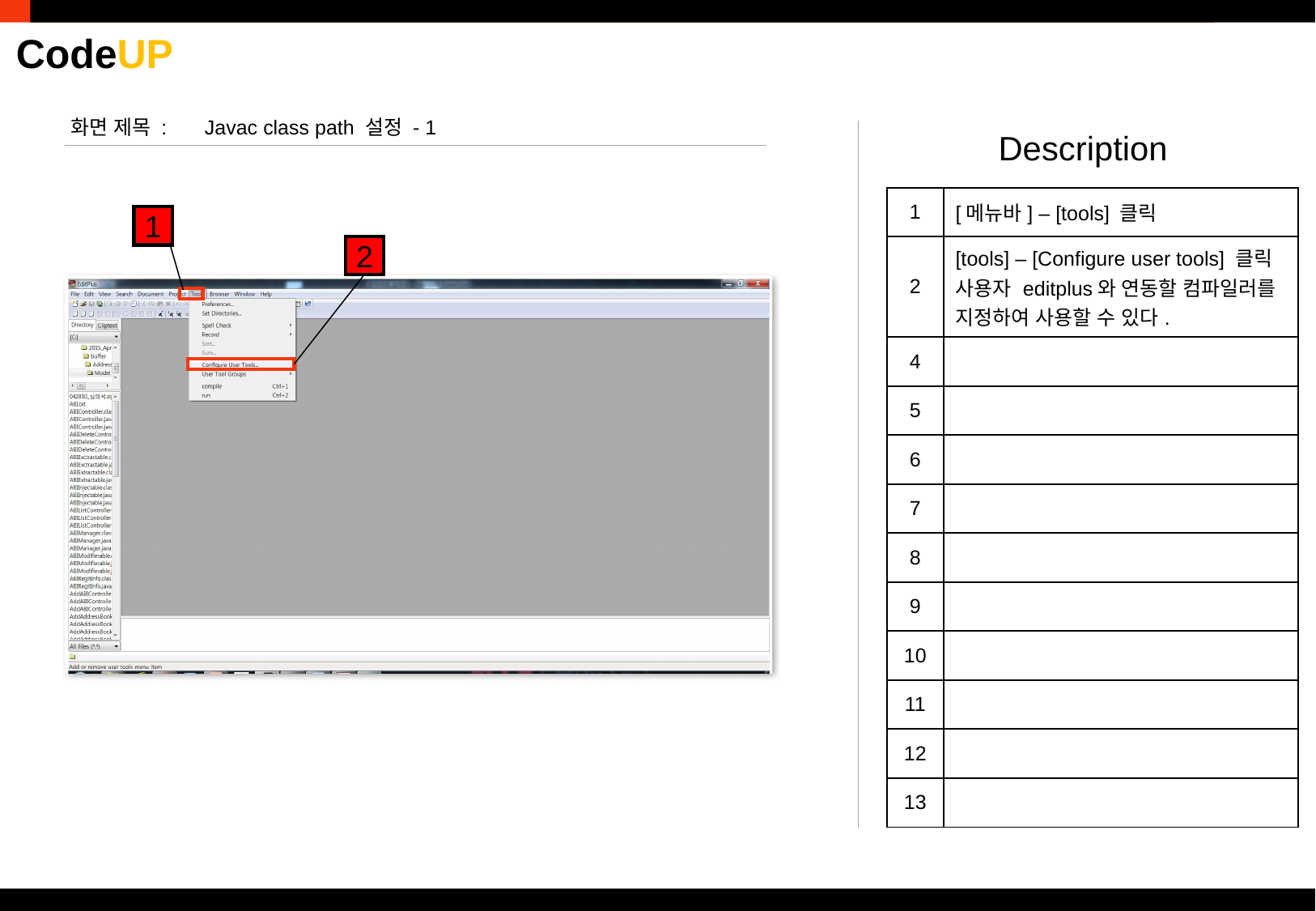

화면 제목 :
Javac class path 설정 - 1
Description
| 1 | [메뉴바] – [tools] 클릭 |
| --- | --- |
| 2 | [tools] – [Configure user tools] 클릭 사용자 editplus와 연동할 컴파일러를 지정하여 사용할 수 있다. |
| 4 |  |
| 5 |  |
| 6 |  |
| 7 |  |
| 8 |  |
| 9 |  |
| 10 |  |
| 11 |  |
| 12 |  |
| 13 |  |
1
2